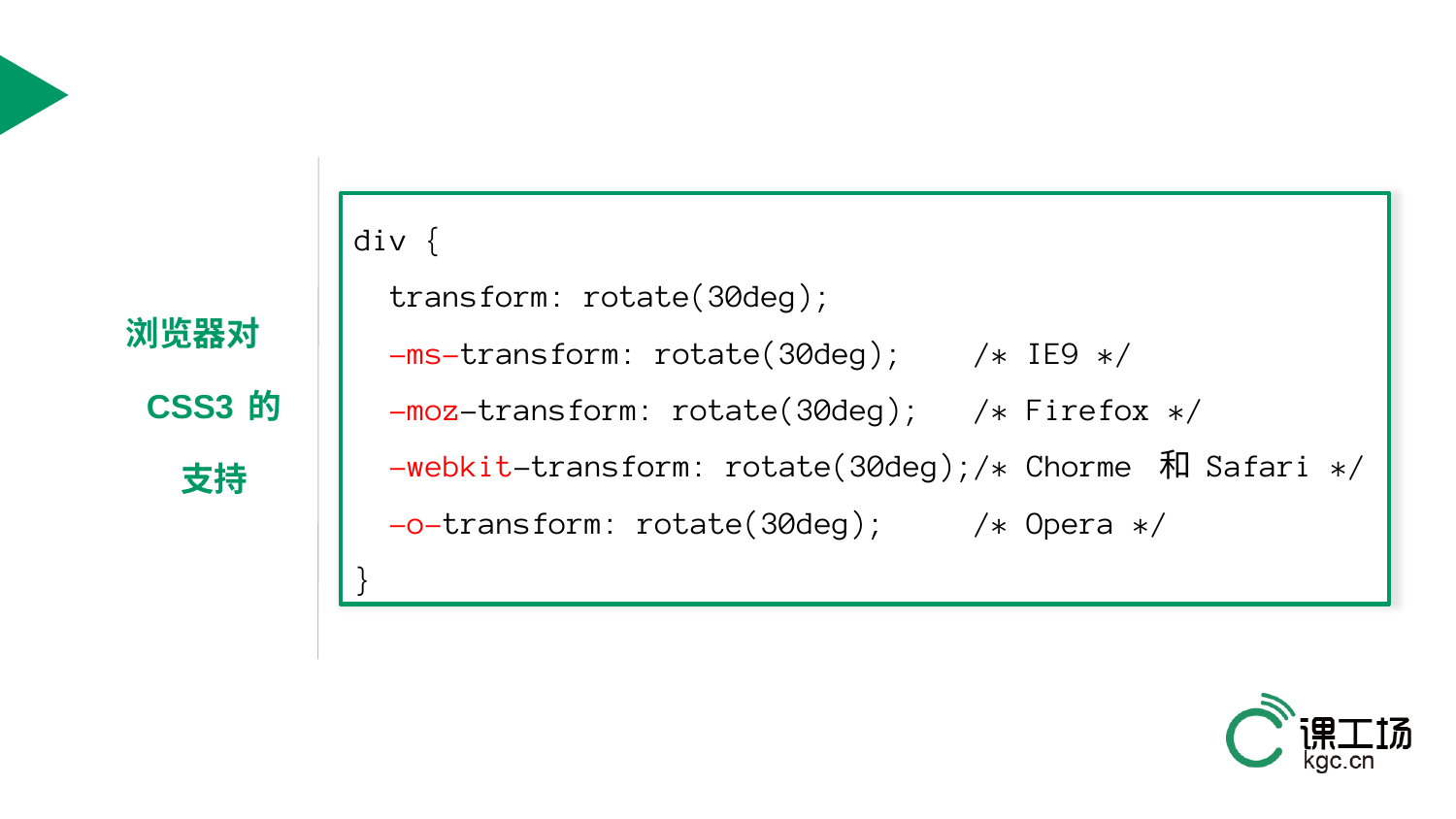

div {
  transform: rotate(30deg);
  -ms-transform: rotate(30deg);    /* IE9 */
  -moz-transform: rotate(30deg);   /* Firefox */
  -webkit-transform: rotate(30deg);/* Chorme 和 Safari */
  -o-transform: rotate(30deg);     /* Opera */
}
浏览器对 CSS3 的支持